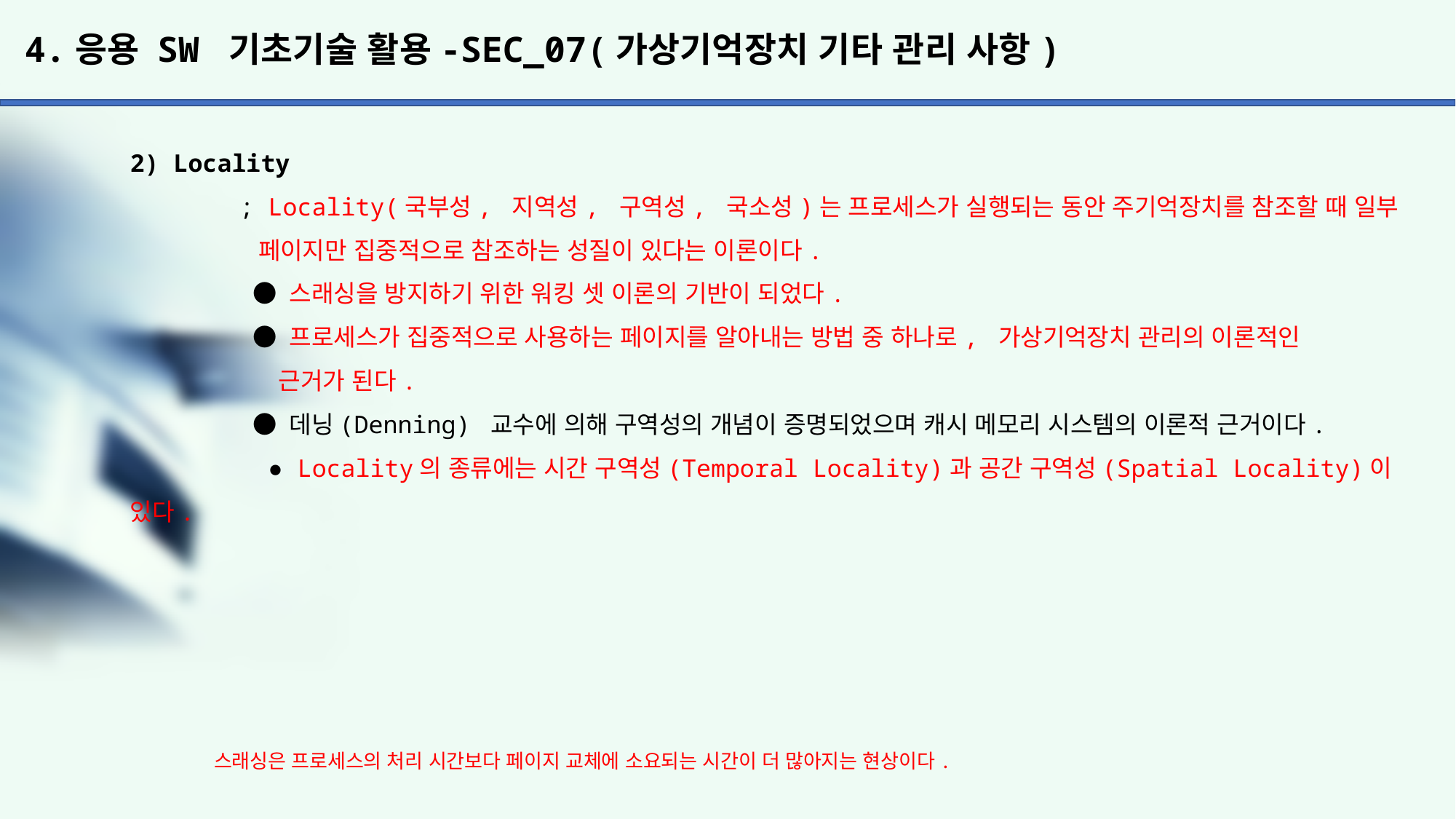

# 4.응용 SW 기초기술 활용-SEC_07(가상기억장치 기타 관리 사항)
2) Locality
	; Locality(국부성, 지역성, 구역성, 국소성)는 프로세스가 실행되는 동안 주기억장치를 참조할 때 일부
	  페이지만 집중적으로 참조하는 성질이 있다는 이론이다.
	  ● 스래싱을 방지하기 위한 워킹 셋 이론의 기반이 되었다.
	  ● 프로세스가 집중적으로 사용하는 페이지를 알아내는 방법 중 하나로, 가상기억장치 관리의 이론적인
	     근거가 된다.
	  ● 데닝(Denning) 교수에 의해 구역성의 개념이 증명되었으며 캐시 메모리 시스템의 이론적 근거이다.
	  ● Locality의 종류에는 시간 구역성(Temporal Locality)과 공간 구역성(Spatial Locality)이 있다.
스래싱은 프로세스의 처리 시간보다 페이지 교체에 소요되는 시간이 더 많아지는 현상이다.